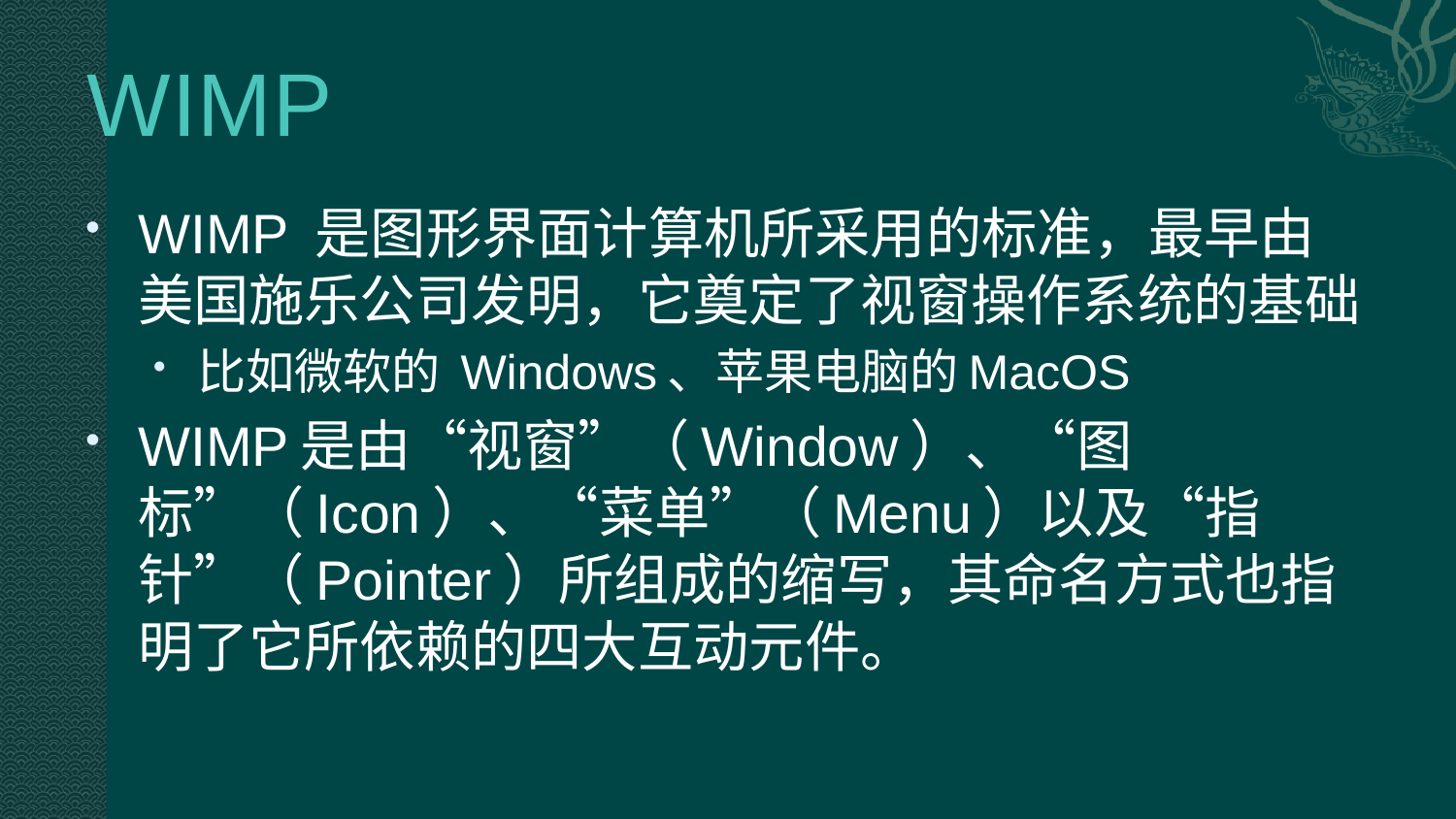

# WIMP
WIMP 是图形界面计算机所采用的标准，最早由美国施乐公司发明，它奠定了视窗操作系统的基础
比如微软的 Windows、苹果电脑的MacOS
WIMP是由“视窗”（Window）、“图标”（Icon）、“菜单”（Menu）以及“指针”（Pointer）所组成的缩写，其命名方式也指明了它所依赖的四大互动元件。